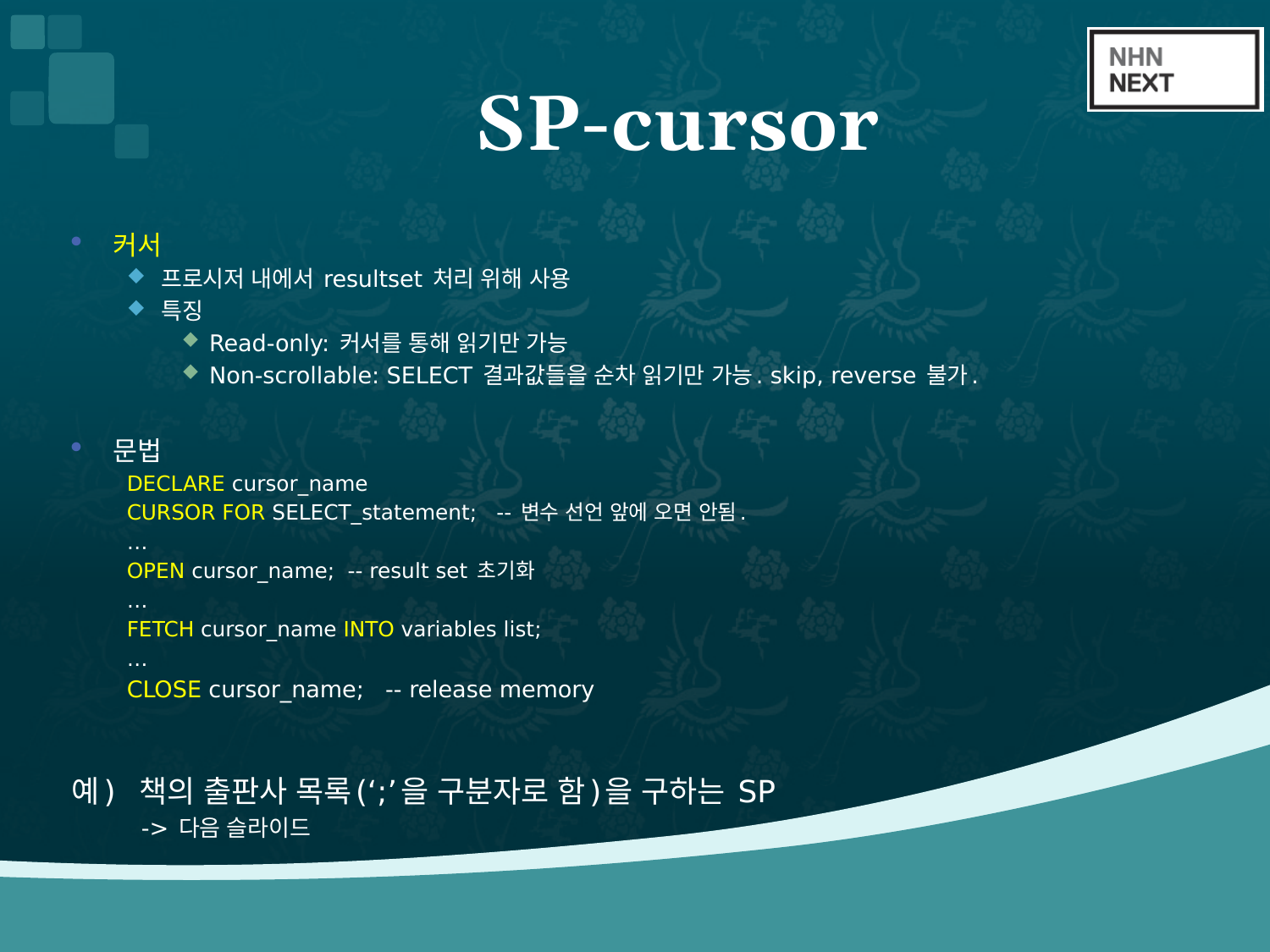

# SP-cursor
커서
프로시저 내에서 resultset 처리 위해 사용
특징
Read-only: 커서를 통해 읽기만 가능
Non-scrollable: SELECT 결과값들을 순차 읽기만 가능. skip, reverse 불가.

문법
DECLARE cursor_name
CURSOR FOR SELECT_statement;   -- 변수 선언 앞에 오면 안됨.
…
OPEN cursor_name;  -- result set 초기화
…
FETCH cursor_name INTO variables list;
…
CLOSE cursor_name;   -- release memory

예)  책의 출판사 목록(‘;’을 구분자로 함)을 구하는 SP
  -> 다음 슬라이드